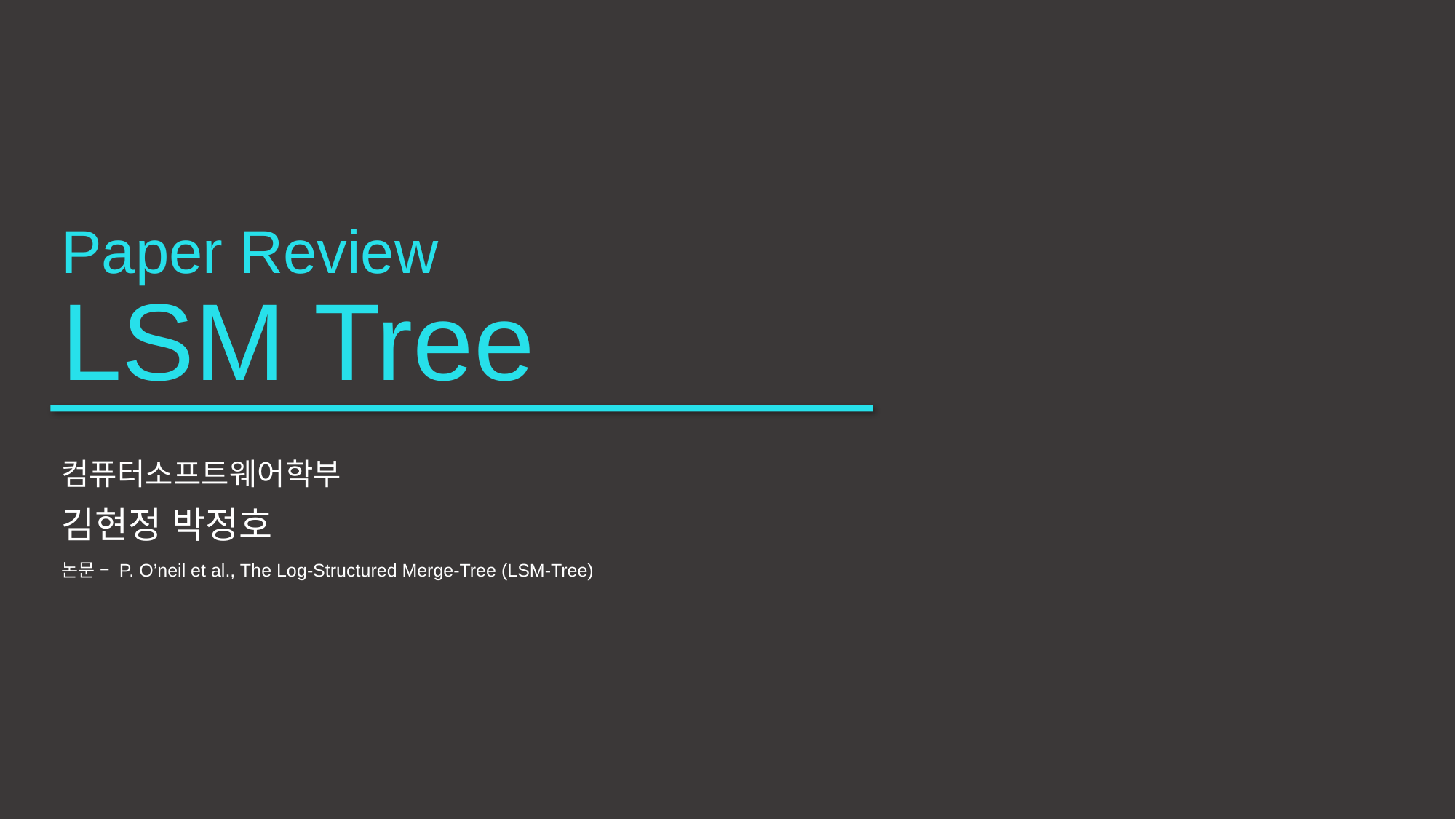

# Paper Review LSM Tree

컴퓨터소프트웨어학부
김현정 박정호
논문 – P. O’neil et al., The Log-Structured Merge-Tree (LSM-Tree)